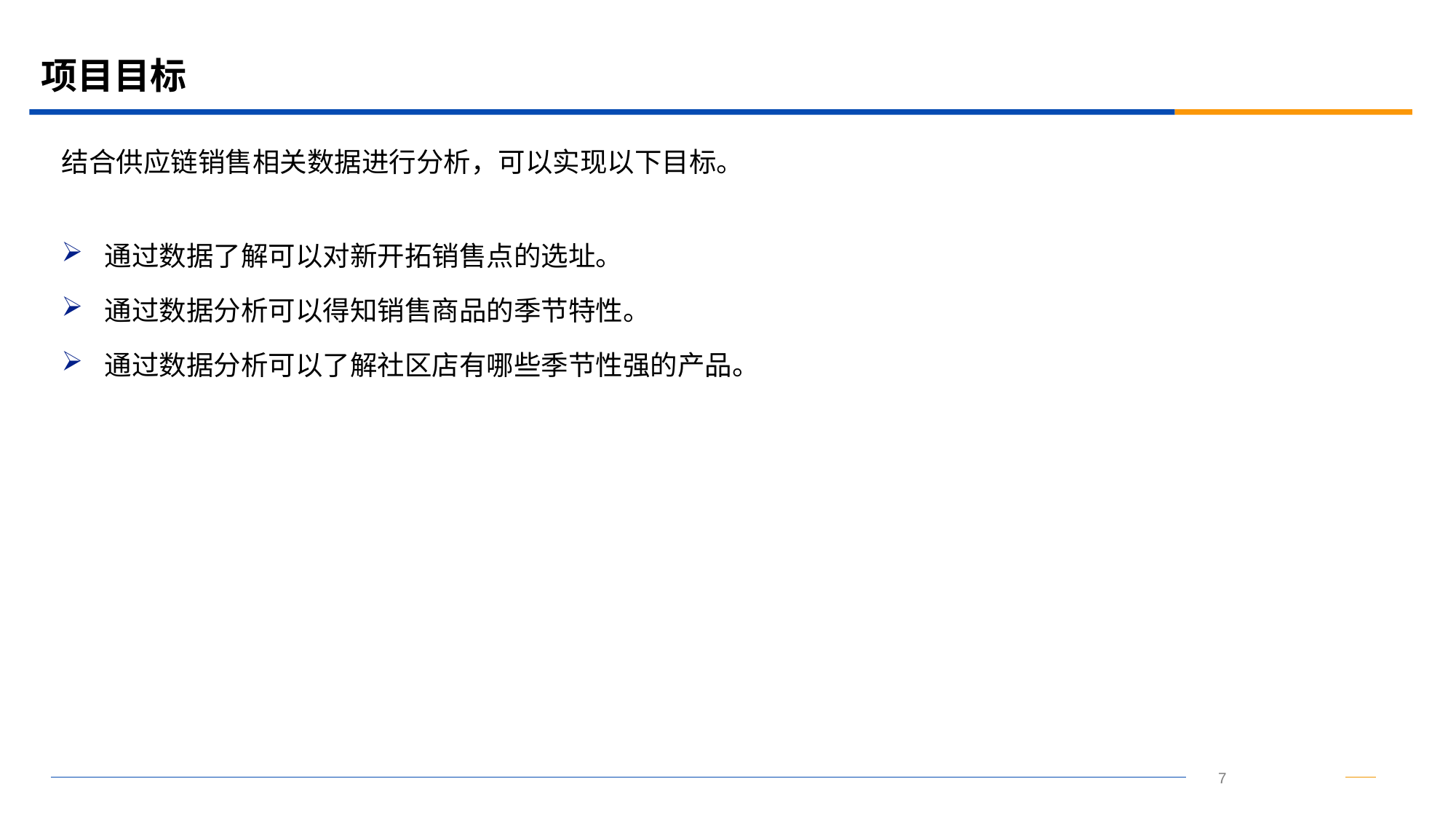

# 项目目标
结合供应链销售相关数据进行分析，可以实现以下目标。
通过数据了解可以对新开拓销售点的选址。
通过数据分析可以得知销售商品的季节特性。
通过数据分析可以了解社区店有哪些季节性强的产品。